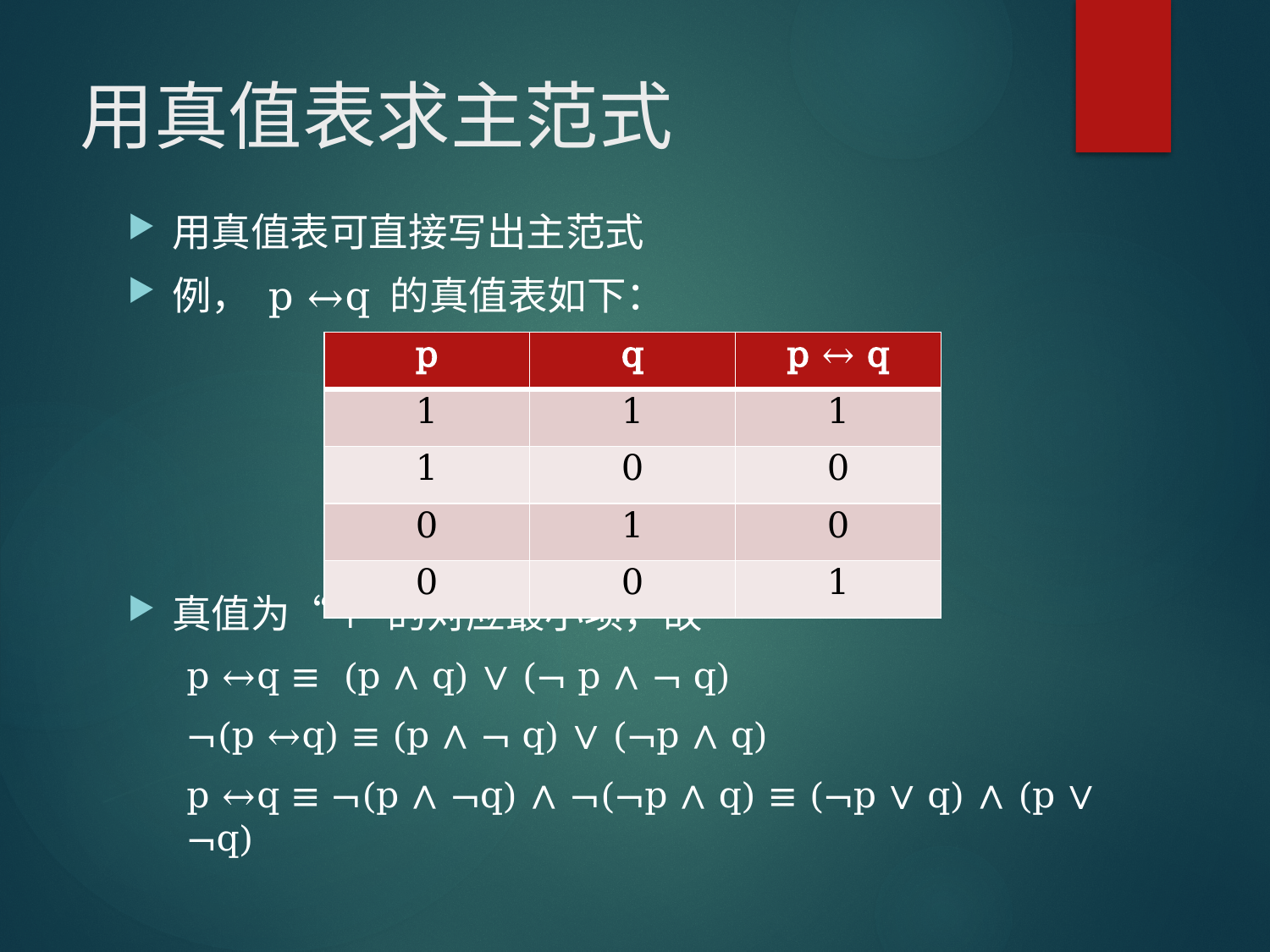

# 用真值表求主范式
用真值表可直接写出主范式
例， p ↔q 的真值表如下：

真值为“1”的对应最小项，故
p ↔q ≡  (p ∧ q) ∨ (¬ p ∧ ¬ q)
¬(p ↔q) ≡ (p ∧ ¬ q) ∨ (¬p ∧ q)
p ↔q ≡ ¬(p ∧ ¬q) ∧ ¬(¬p ∧ q) ≡ (¬p ∨ q) ∧ (p ∨ ¬q)

| p | q | p ↔ q |
| --- | --- | --- |
| 1 | 1 | 1 |
| 1 | 0 | 0 |
| 0 | 1 | 0 |
| 0 | 0 | 1 |